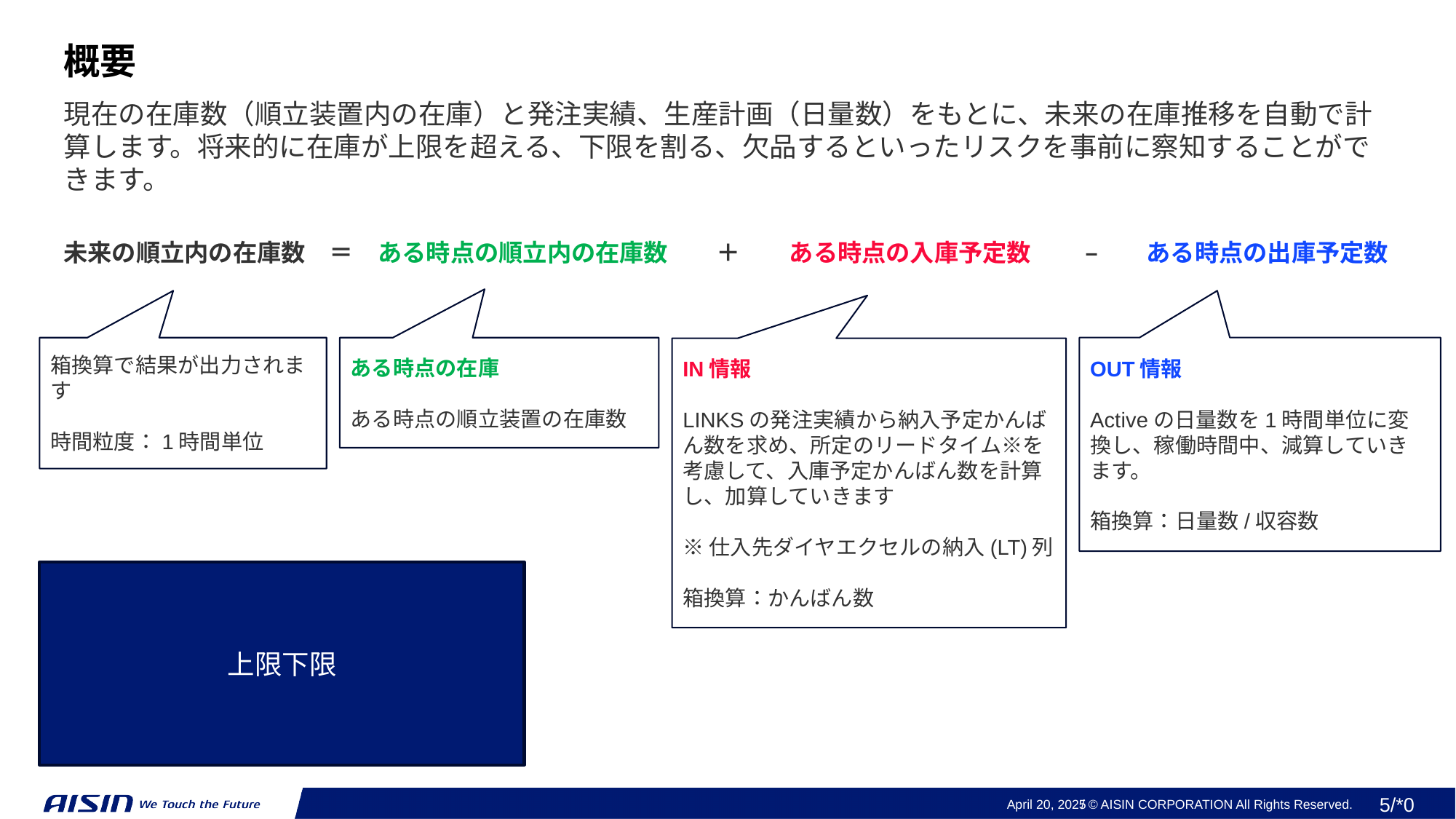

概要
現在の在庫数（順立装置内の在庫）と発注実績、生産計画（日量数）をもとに、未来の在庫推移を自動で計算します。将来的に在庫が上限を超える、下限を割る、欠品するといったリスクを事前に察知することができます。
未来の順立内の在庫数　＝　ある時点の順立内の在庫数　　＋　　ある時点の入庫予定数　　 –　　ある時点の出庫予定数
OUT情報

Activeの日量数を1時間単位に変換し、稼働時間中、減算していきます。

箱換算：日量数/収容数
箱換算で結果が出力されます

時間粒度：1時間単位
ある時点の在庫

ある時点の順立装置の在庫数
IN情報

LINKSの発注実績から納入予定かんばん数を求め、所定のリードタイム※を考慮して、入庫予定かんばん数を計算し、加算していきます

※仕入先ダイヤエクセルの納入(LT)列

箱換算：かんばん数
上限下限
April 20, 2025